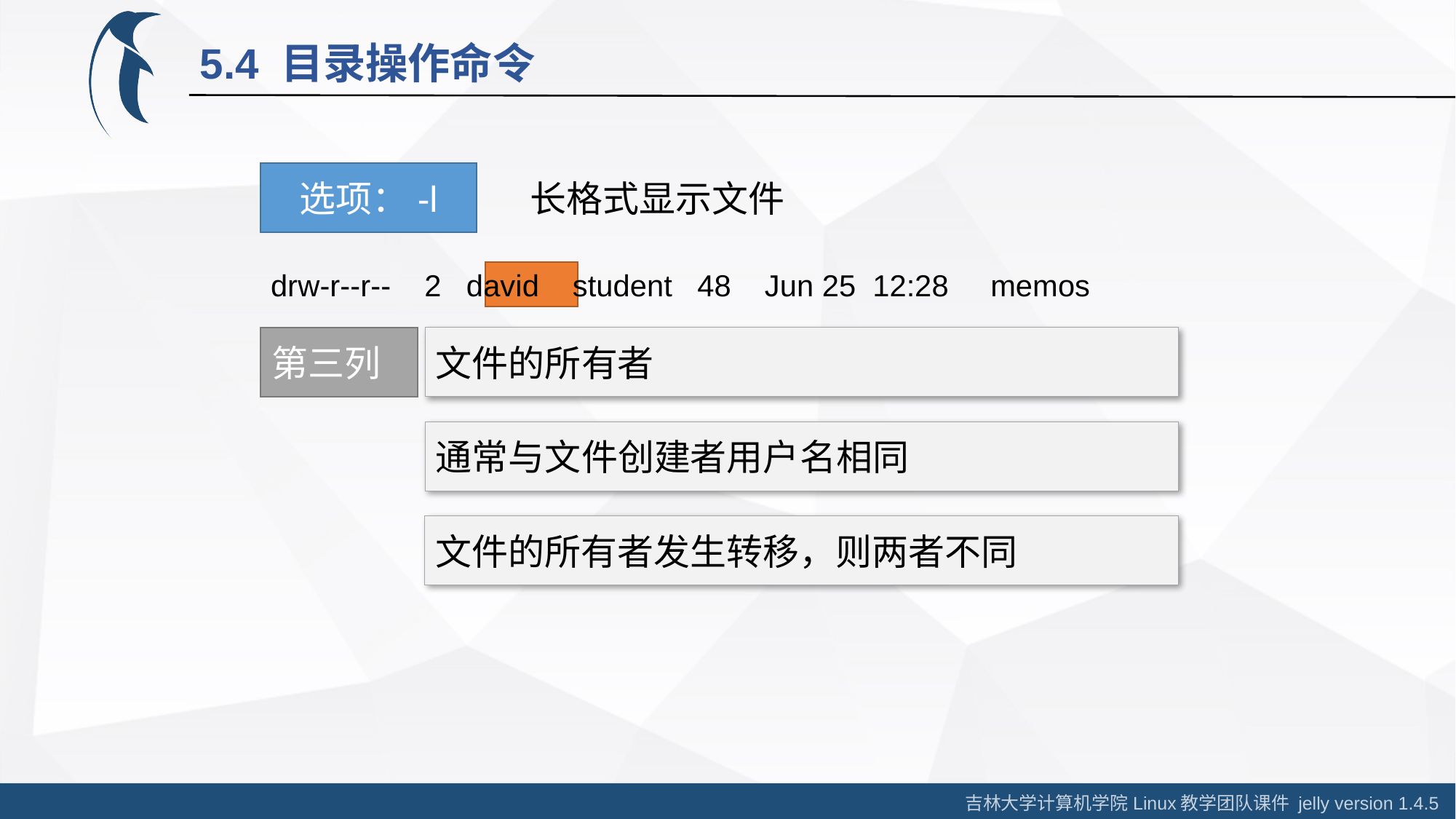

5.4 目录操作命令
选项：-l
长格式显示文件
drw-r--r--    2   david    student   48    Jun 25  12:28     memos

文件的所有者
第三列
通常与文件创建者用户名相同
文件的所有者发生转移，则两者不同